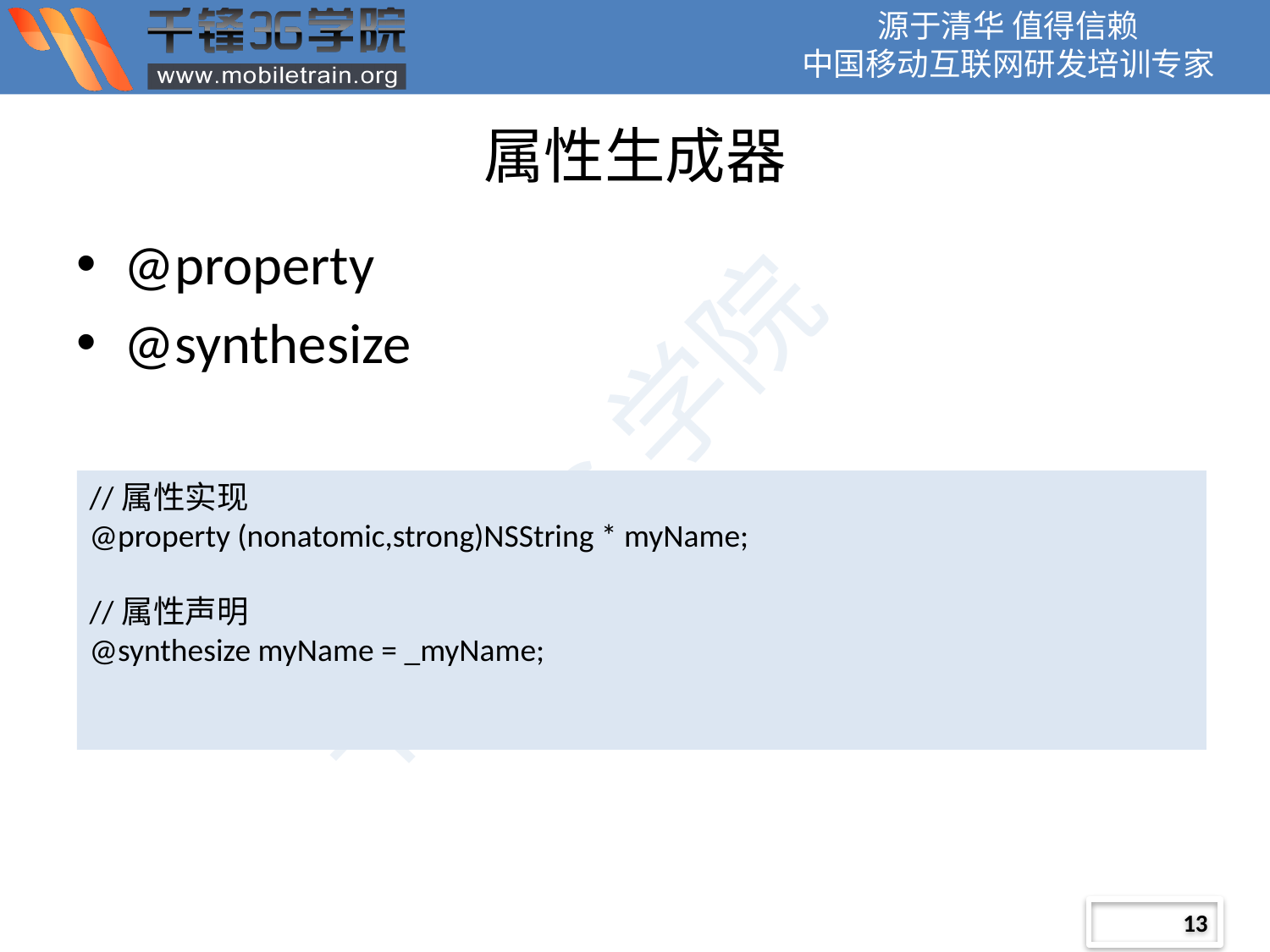

# 属性生成器
@property
@synthesize
//属性实现
@property (nonatomic,strong)NSString * myName;

//属性声明
@synthesize myName = _myName;